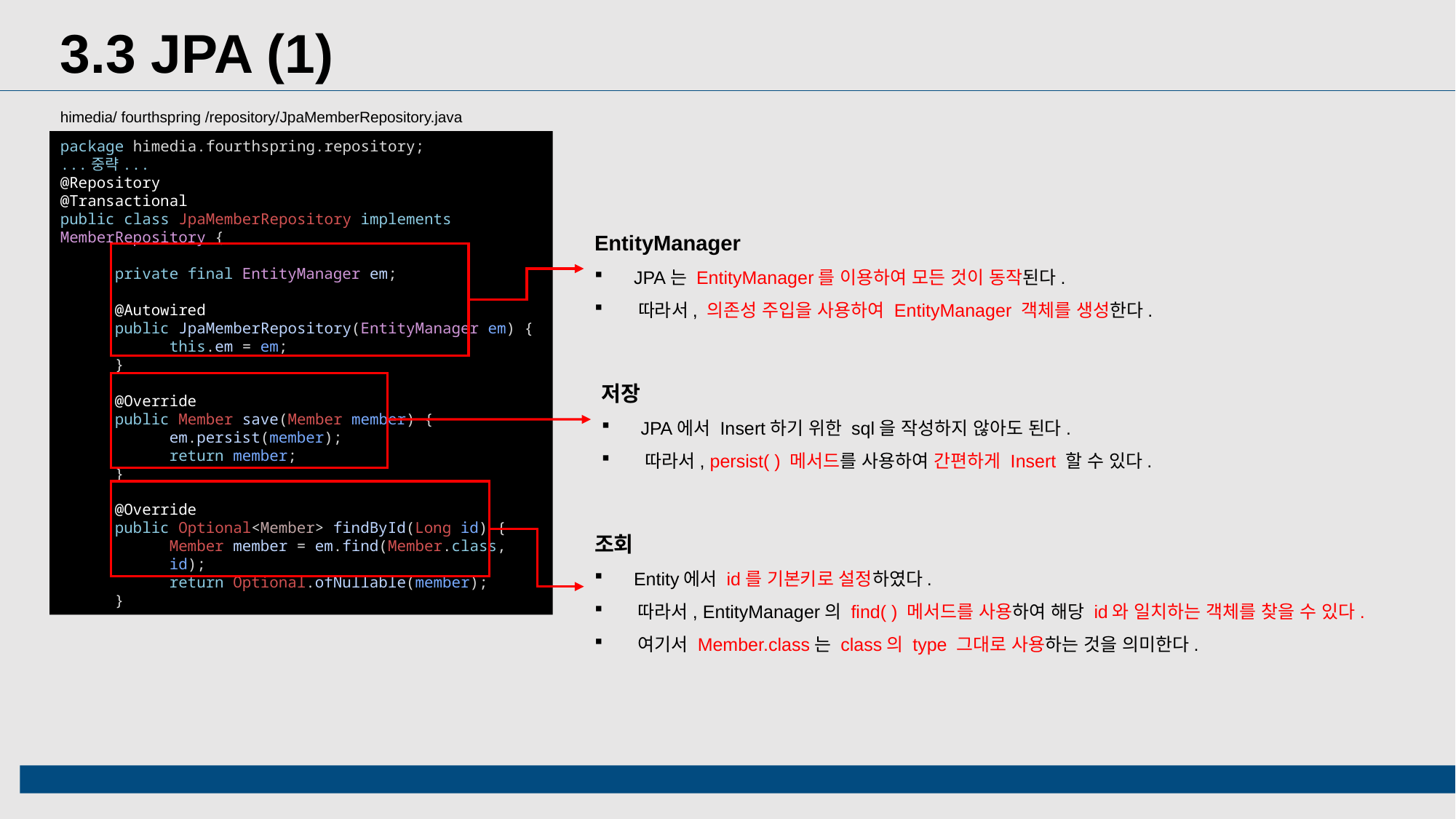

3.3 JPA (1)
himedia/ fourthspring /repository/JpaMemberRepository.java
package himedia.fourthspring.repository;
...중략...
@Repository
@Transactional
public class JpaMemberRepository implements MemberRepository {

private final EntityManager em;

@Autowired
public JpaMemberRepository(EntityManager em) {
this.em = em;
}

@Override
public Member save(Member member) {
em.persist(member);
return member;
}

@Override
public Optional<Member> findById(Long id) {
Member member = em.find(Member.class, id);
return Optional.ofNullable(member);
}
EntityManager
 JPA는 EntityManager를 이용하여 모든 것이 동작된다.
 따라서, 의존성 주입을 사용하여 EntityManager 객체를 생성한다.

저장
 JPA에서 Insert하기 위한 sql을 작성하지 않아도 된다.
 따라서, persist( ) 메서드를 사용하여 간편하게 Insert 할 수 있다.

조회
 Entity에서 id를 기본키로 설정하였다.
 따라서, EntityManager의 find( ) 메서드를 사용하여 해당 id와 일치하는 객체를 찾을 수 있다.
 여기서 Member.class는 class의 type 그대로 사용하는 것을 의미한다.